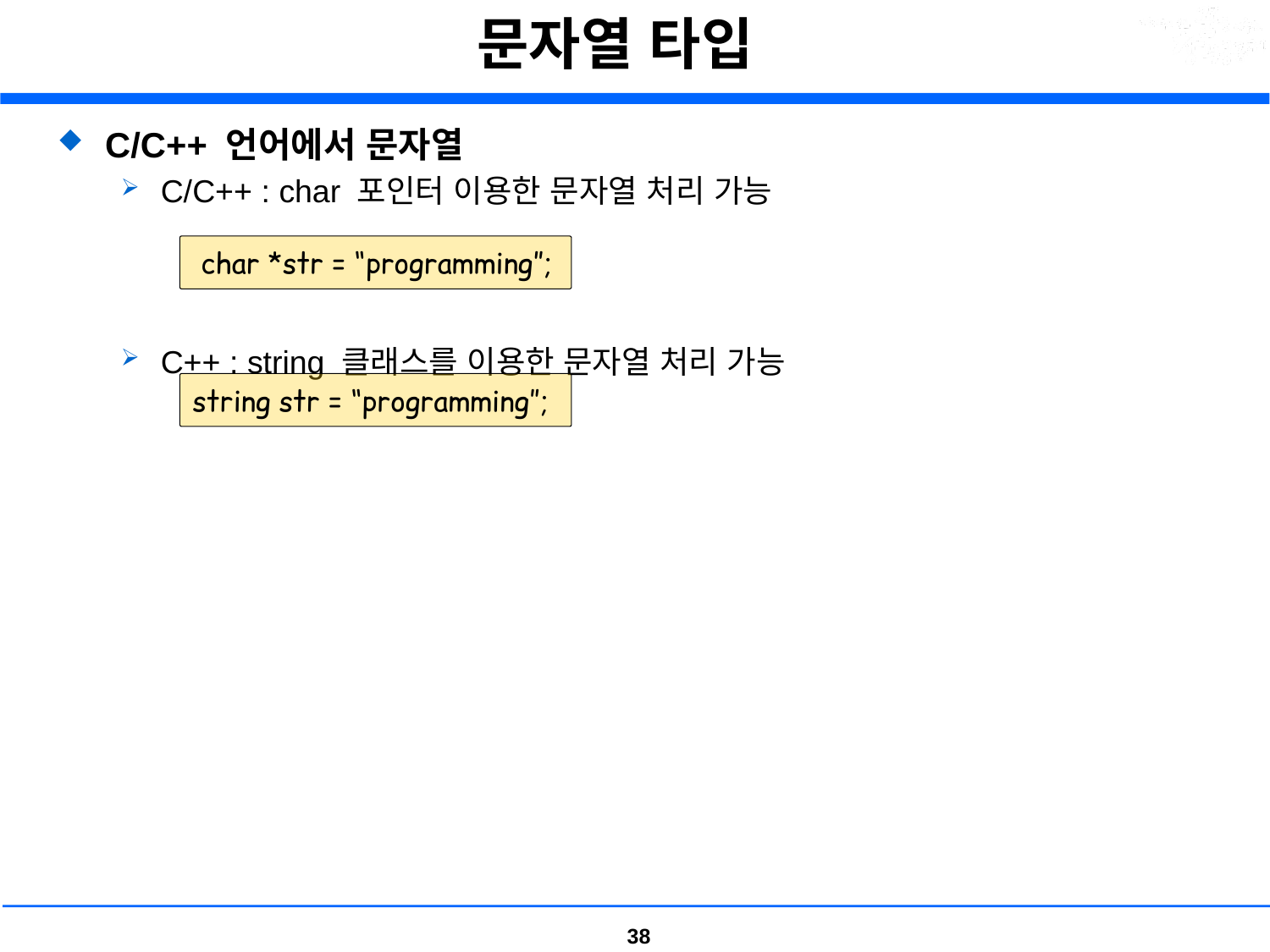

# 문자열 타입
C/C++ 언어에서 문자열
C/C++ : char 포인터 이용한 문자열 처리 가능

C++ : string 클래스를 이용한 문자열 처리 가능
 char *str = “programming”;
string str = “programming”;